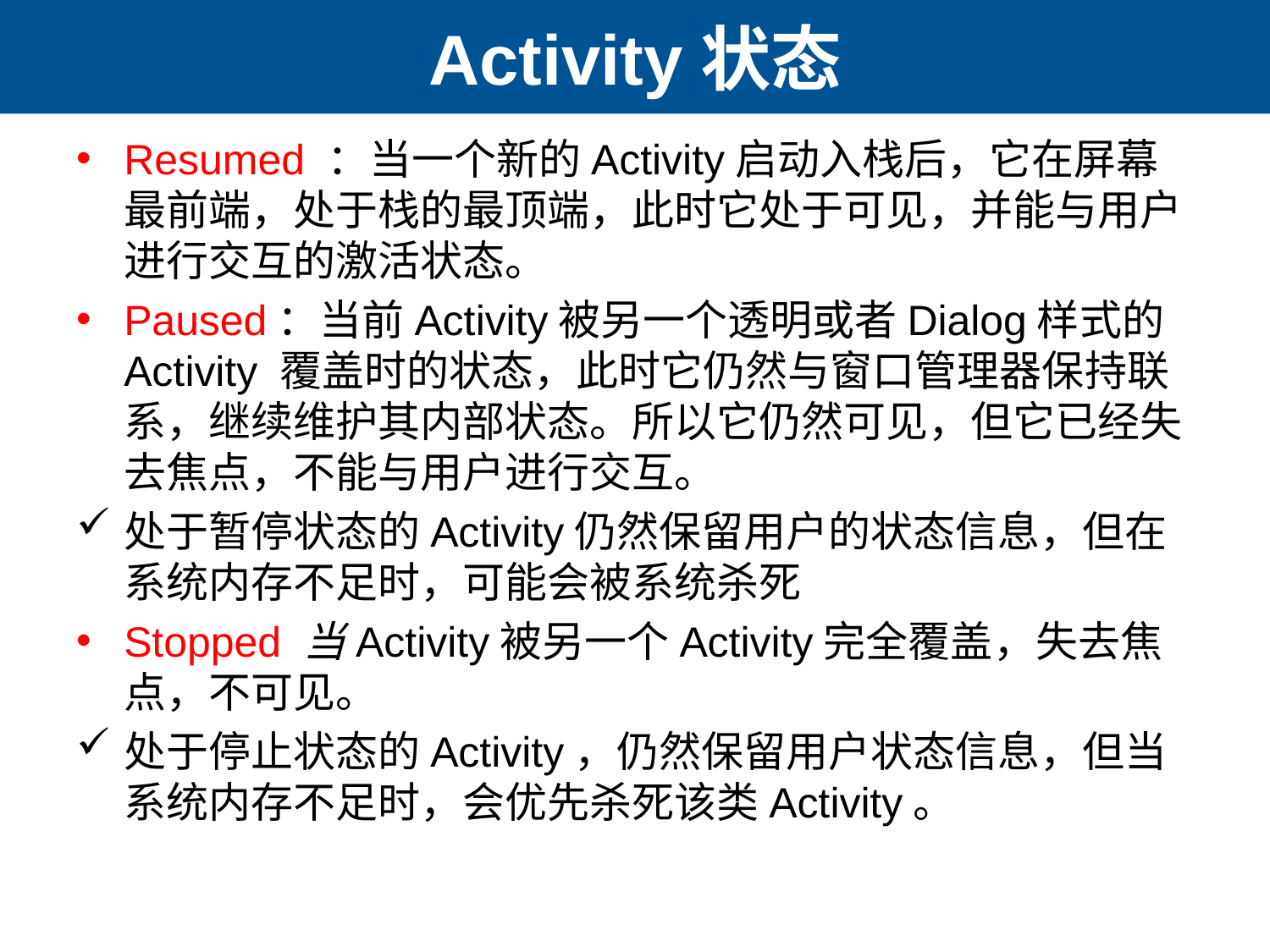

# Activity状态
Resumed ：当一个新的Activity启动入栈后，它在屏幕最前端，处于栈的最顶端，此时它处于可见，并能与用户进行交互的激活状态。
Paused：当前Activity被另一个透明或者Dialog样式的Activity 覆盖时的状态，此时它仍然与窗口管理器保持联系，继续维护其内部状态。所以它仍然可见，但它已经失去焦点，不能与用户进行交互。
处于暂停状态的Activity仍然保留用户的状态信息，但在系统内存不足时，可能会被系统杀死
Stopped 当Activity被另一个Activity完全覆盖，失去焦点，不可见。
处于停止状态的Activity，仍然保留用户状态信息，但当系统内存不足时，会优先杀死该类Activity。